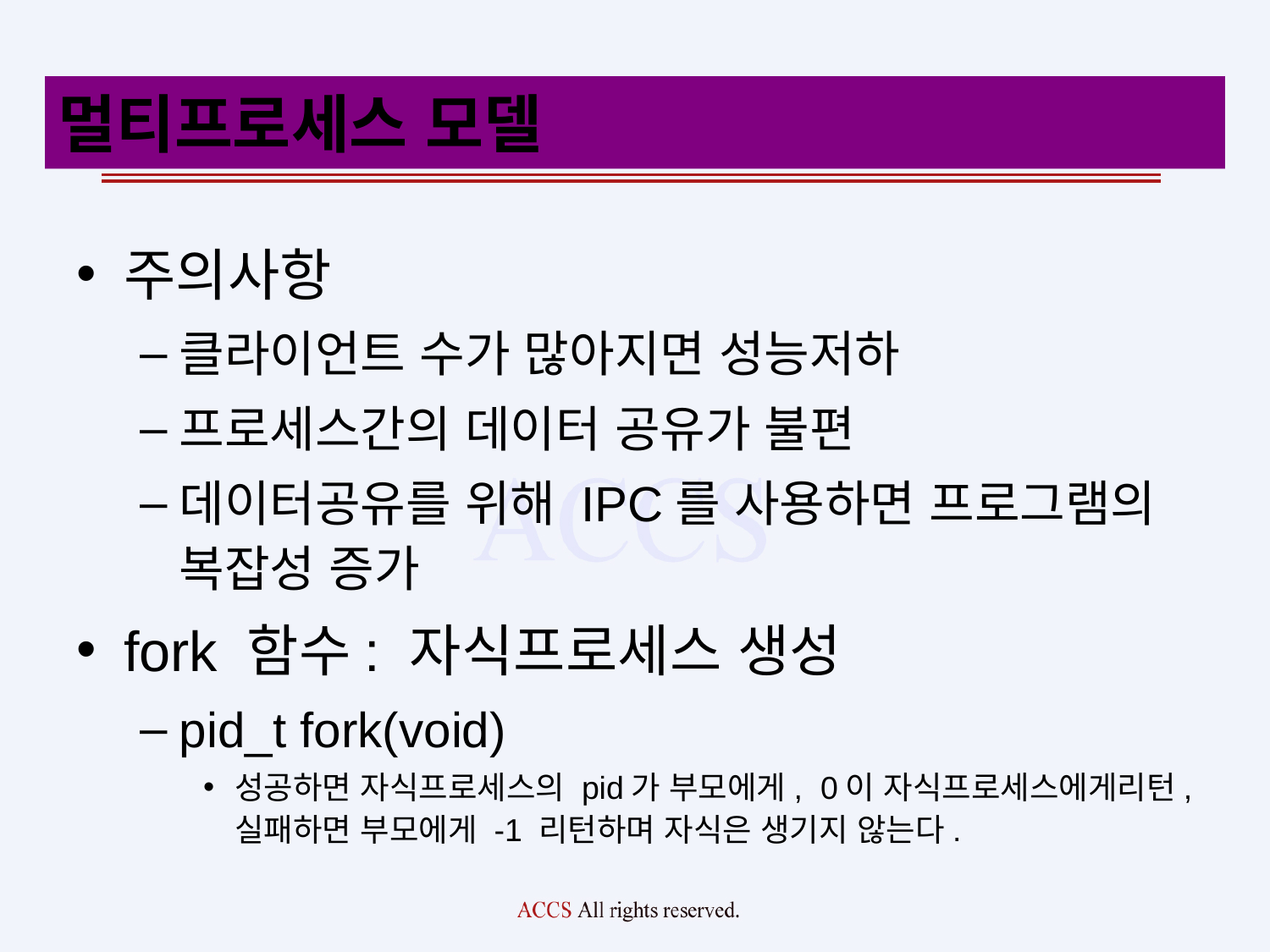

# 멀티프로세스 모델
주의사항
클라이언트 수가 많아지면 성능저하
프로세스간의 데이터 공유가 불편
데이터공유를 위해 IPC를 사용하면 프로그램의 복잡성 증가
fork 함수: 자식프로세스 생성
pid_t fork(void)
성공하면 자식프로세스의 pid가 부모에게,  0이 자식프로세스에게리턴, 실패하면 부모에게 -1 리턴하며 자식은 생기지 않는다.